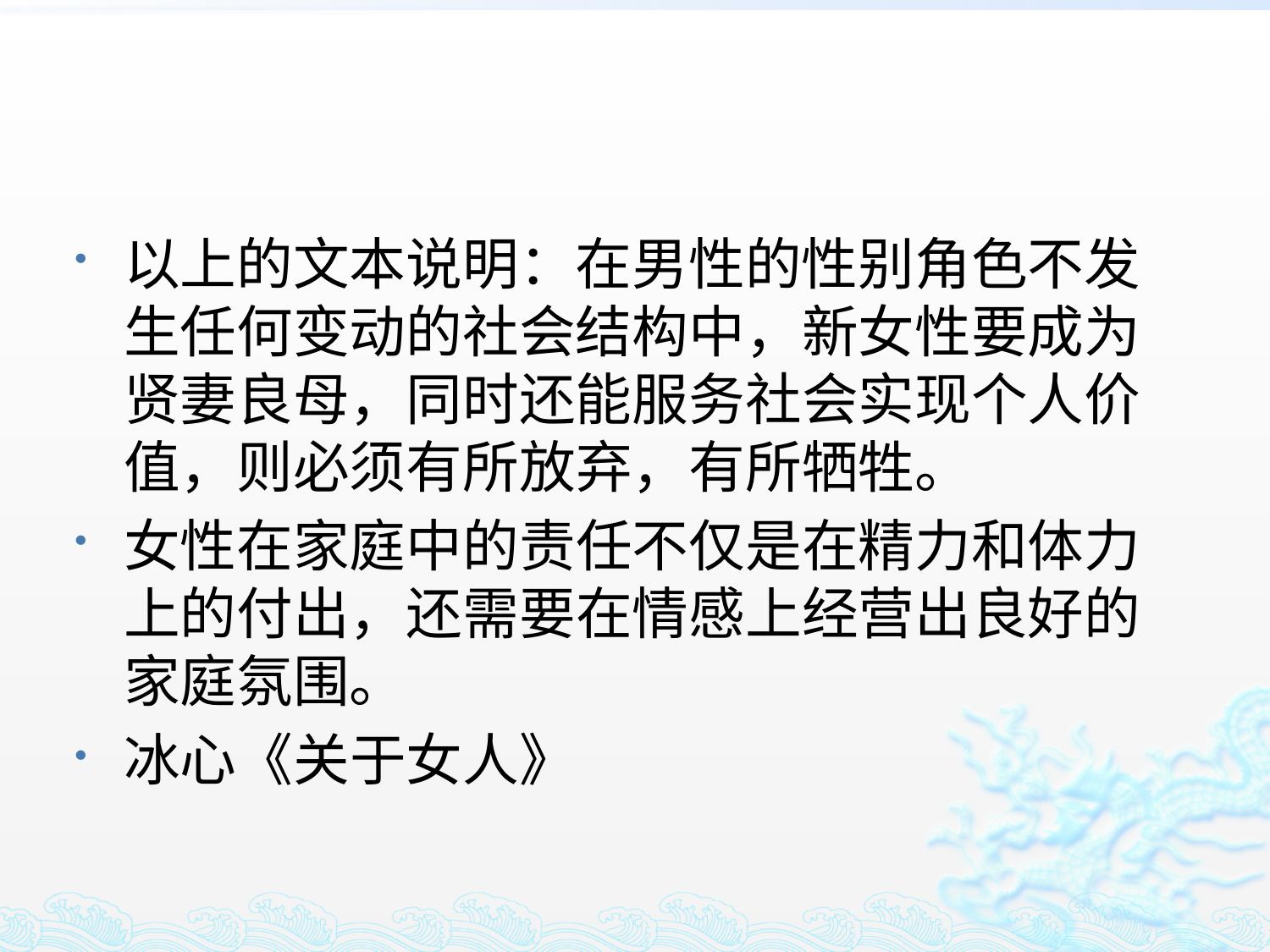

#
以上的文本说明：在男性的性别角色不发生任何变动的社会结构中，新女性要成为贤妻良母，同时还能服务社会实现个人价值，则必须有所放弃，有所牺牲。
女性在家庭中的责任不仅是在精力和体力上的付出，还需要在情感上经营出良好的家庭氛围。
冰心《关于女人》